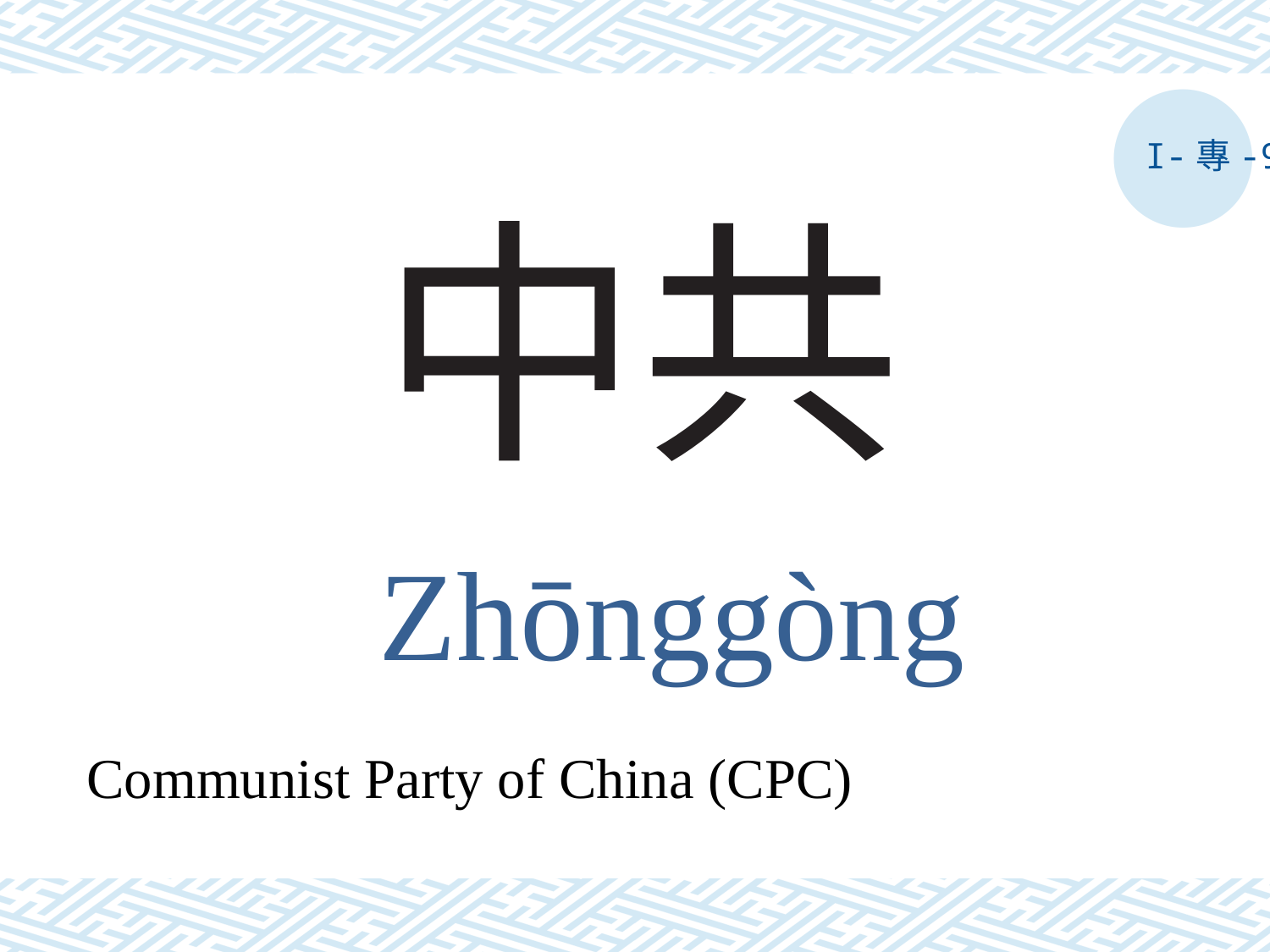

I-專-9

# 中共
Zhōnggòng
Communist Party of China (CPC)